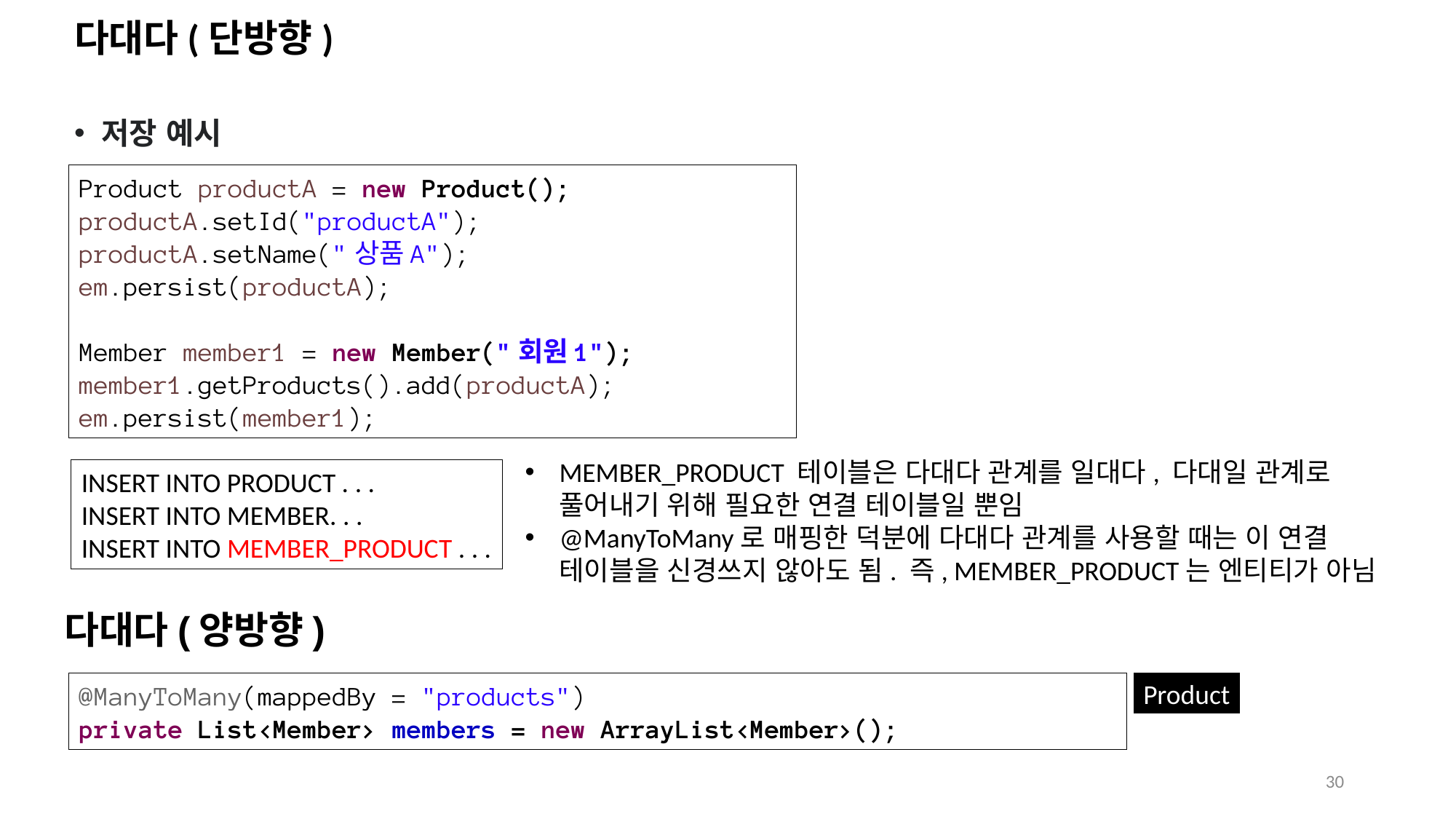

# 다대다(단방향)
저장 예시
Product productA = new Product();
productA.setId("productA");
productA.setName("상품A");
em.persist(productA);

Member member1 = new Member("회원1");
member1.getProducts().add(productA);
em.persist(member1);
MEMBER_PRODUCT 테이블은 다대다 관계를 일대다, 다대일 관계로 풀어내기 위해 필요한 연결 테이블일 뿐임
@ManyToMany로 매핑한 덕분에 다대다 관계를 사용할 때는 이 연결 테이블을 신경쓰지 않아도 됨. 즉, MEMBER_PRODUCT는 엔티티가 아님
INSERT INTO PRODUCT . . .
INSERT INTO MEMBER. . .
INSERT INTO MEMBER_PRODUCT . . .
다대다(양방향)
Product
@ManyToMany(mappedBy = "products")
private List<Member> members = new ArrayList<Member>();
30